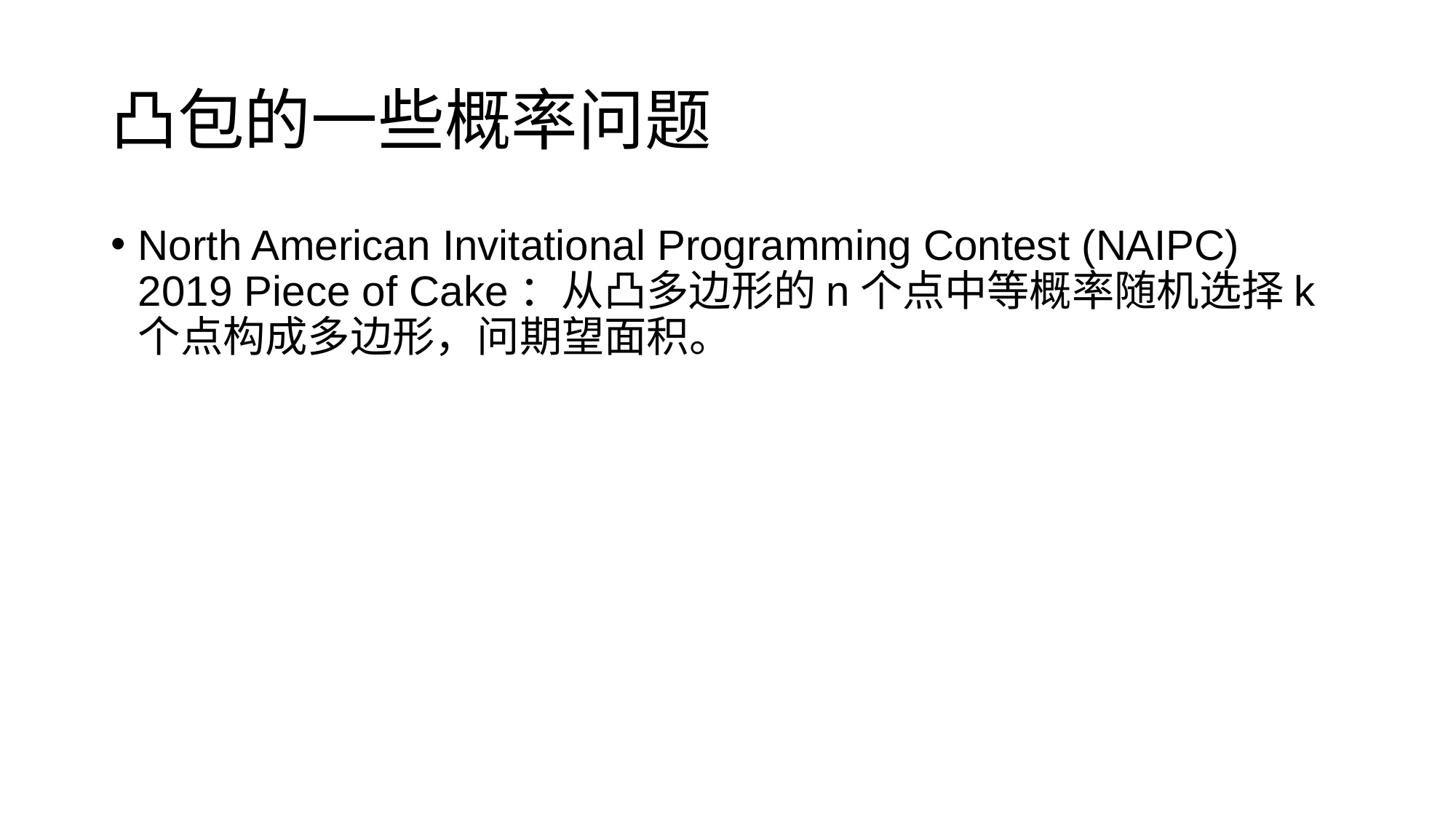

# 凸包的一些概率问题
North American Invitational Programming Contest (NAIPC) 2019 Piece of Cake：从凸多边形的n个点中等概率随机选择k个点构成多边形，问期望面积。